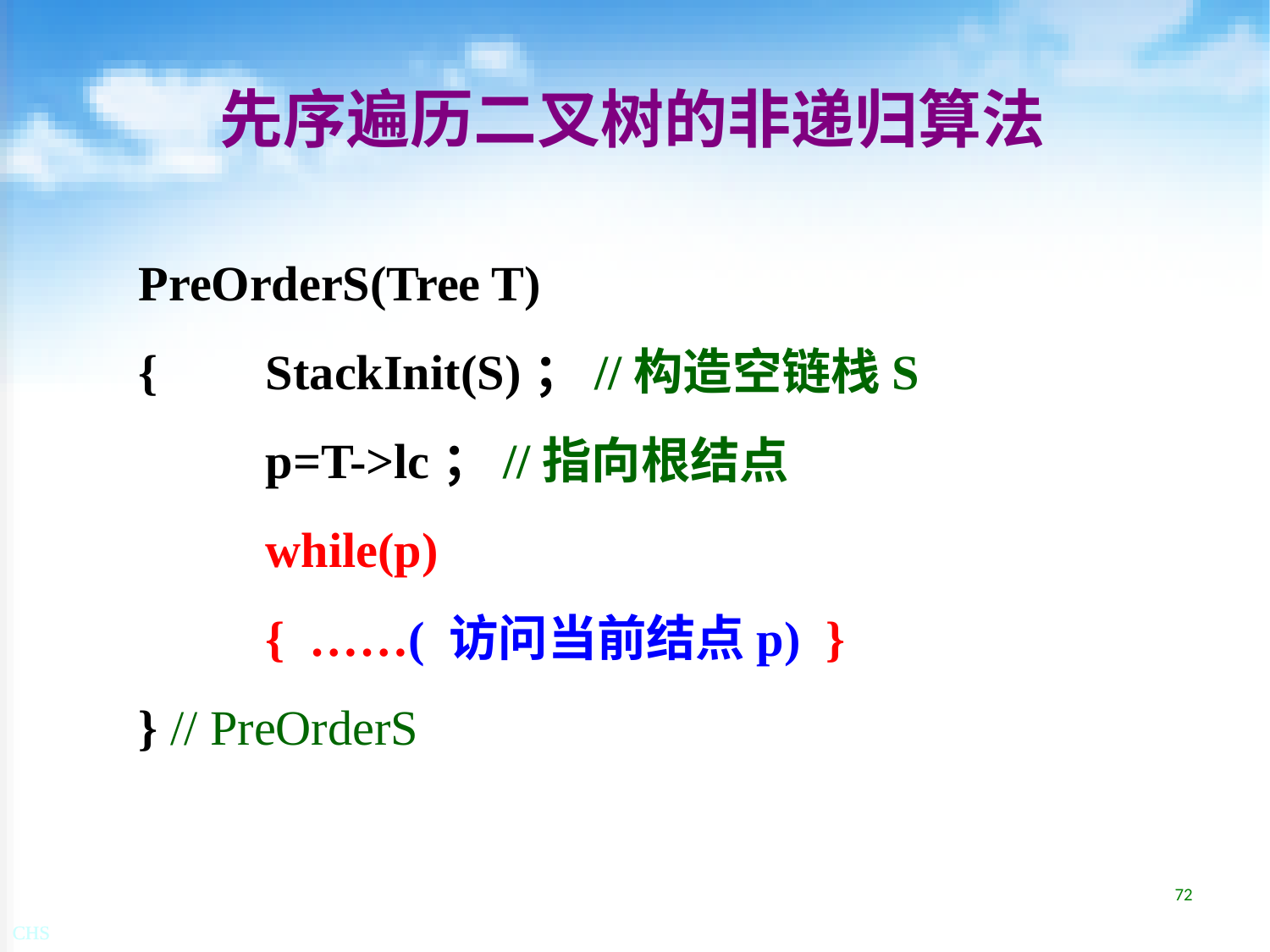

# 先序遍历二叉树的非递归算法
PreOrderS(Tree T)
{	StackInit(S)；//构造空链栈S
	p=T->lc；//指向根结点
	while(p)
	{  ……( 访问当前结点p)  }
} // PreOrderS
72